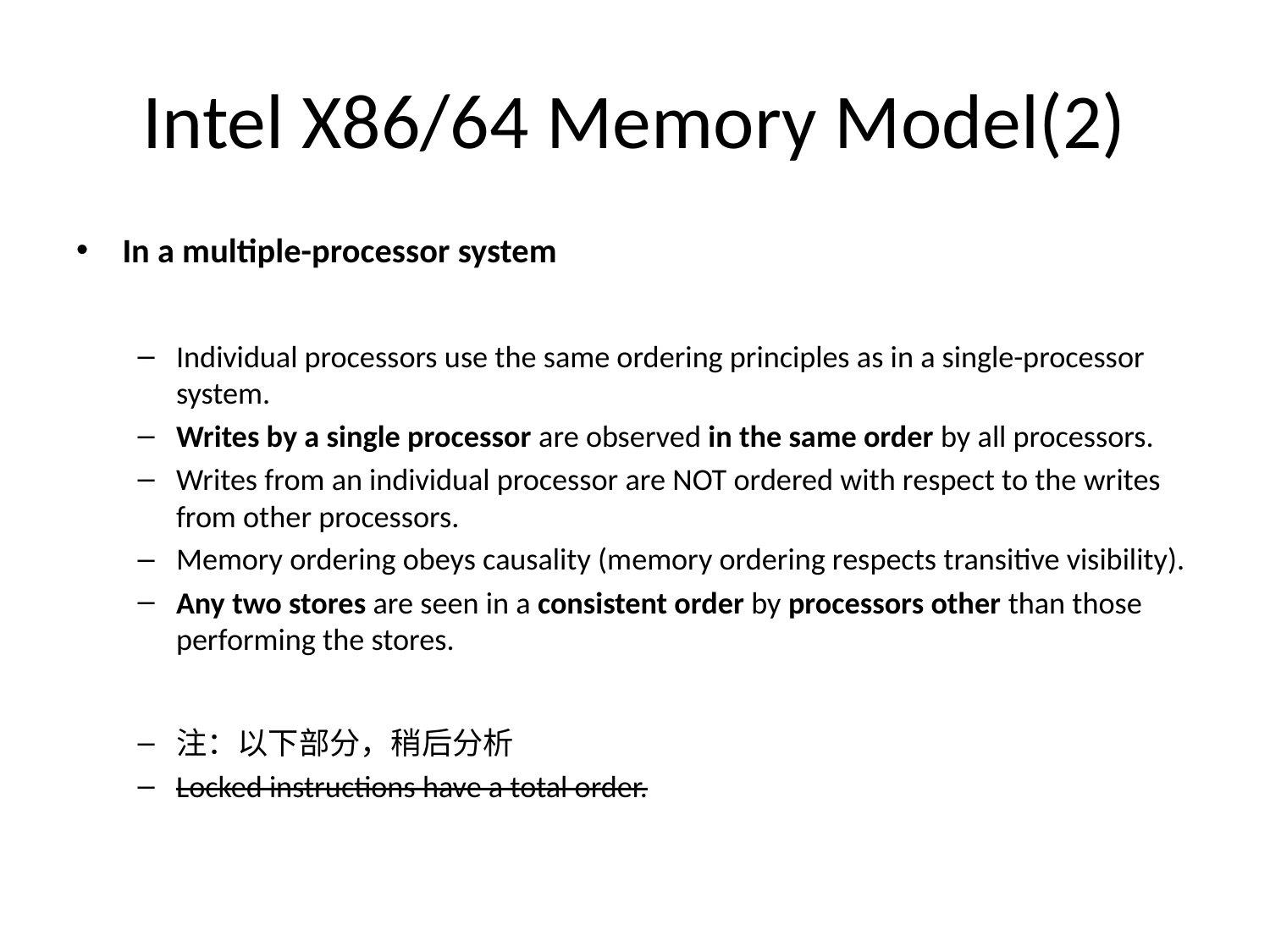

# Intel X86/64 Memory Model(2)
In a multiple-processor system

Individual processors use the same ordering principles as in a single-processor system.
Writes by a single processor are observed in the same order by all processors.
Writes from an individual processor are NOT ordered with respect to the writes from other processors.
Memory ordering obeys causality (memory ordering respects transitive visibility).
Any two stores are seen in a consistent order by processors other than those performing the stores.

注：以下部分，稍后分析
Locked instructions have a total order.